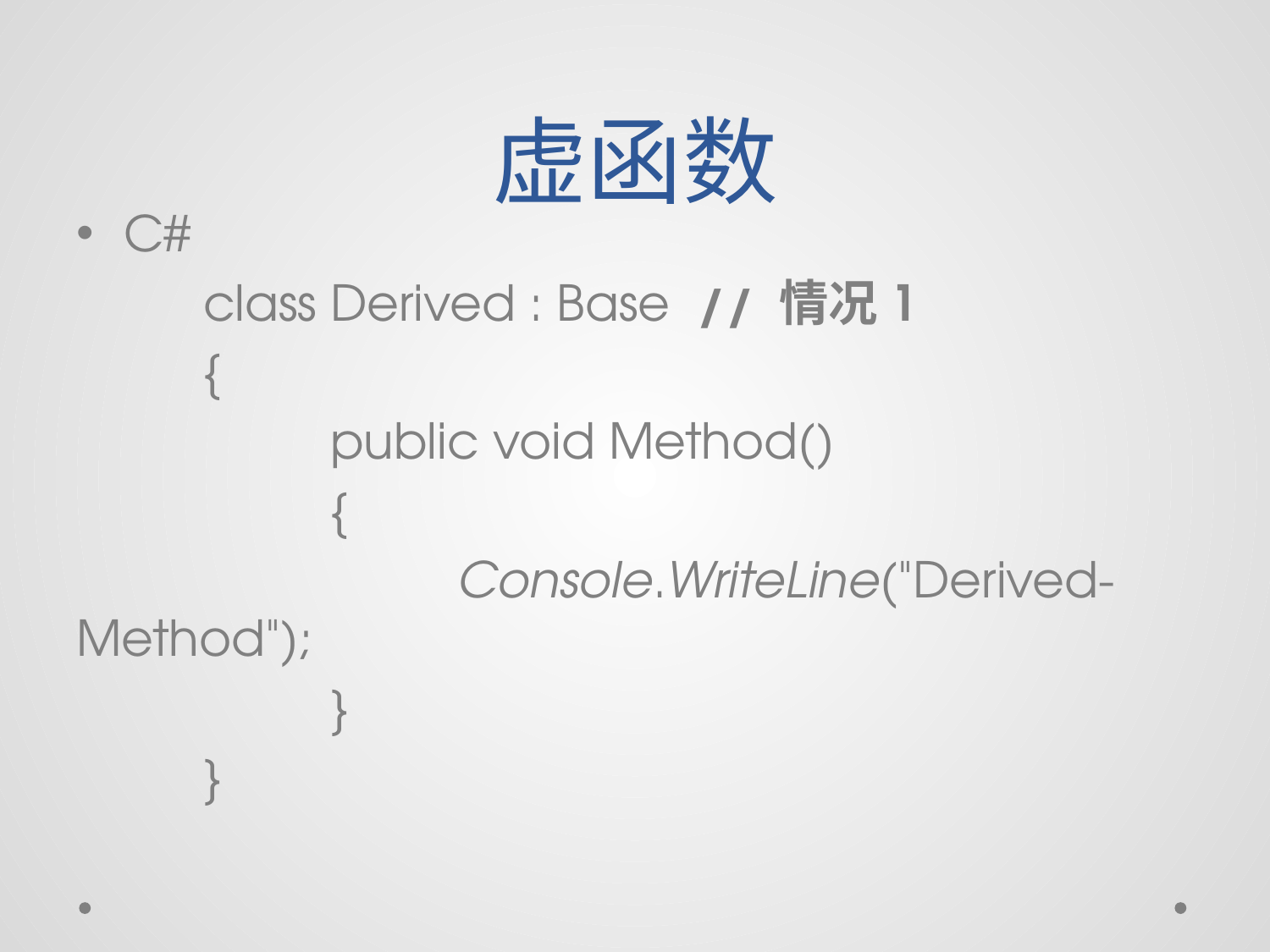

# 虚函数
C#
	class Derived : Base  // 情况1
	{
		public void Method()
		{
			Console.WriteLine("Derived-Method");
		}
	}